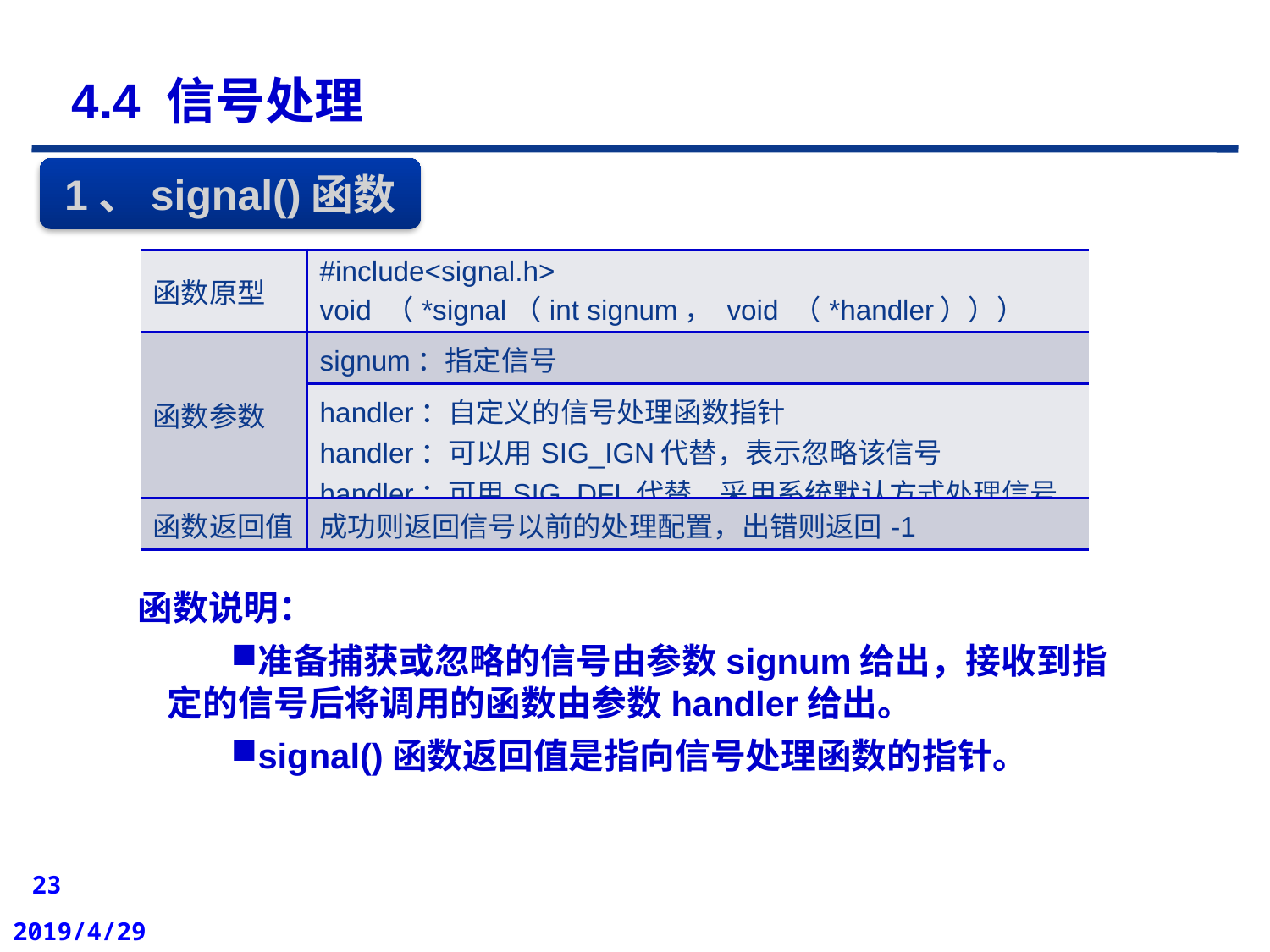

4.4 信号处理
1、signal()函数
| 函数原型 | #include<signal.h> void （\*signal（int signum， void （\*handler））） |
| --- | --- |
| 函数参数 | signum：指定信号 |
|  | handler：自定义的信号处理函数指针 handler：可以用SIG\_IGN代替，表示忽略该信号 handler：可用SIG\_DFL代替，采用系统默认方式处理信号 |
| 函数返回值 | 成功则返回信号以前的处理配置，出错则返回-1 |
函数说明：
准备捕获或忽略的信号由参数signum给出，接收到指定的信号后将调用的函数由参数handler给出。
signal()函数返回值是指向信号处理函数的指针。